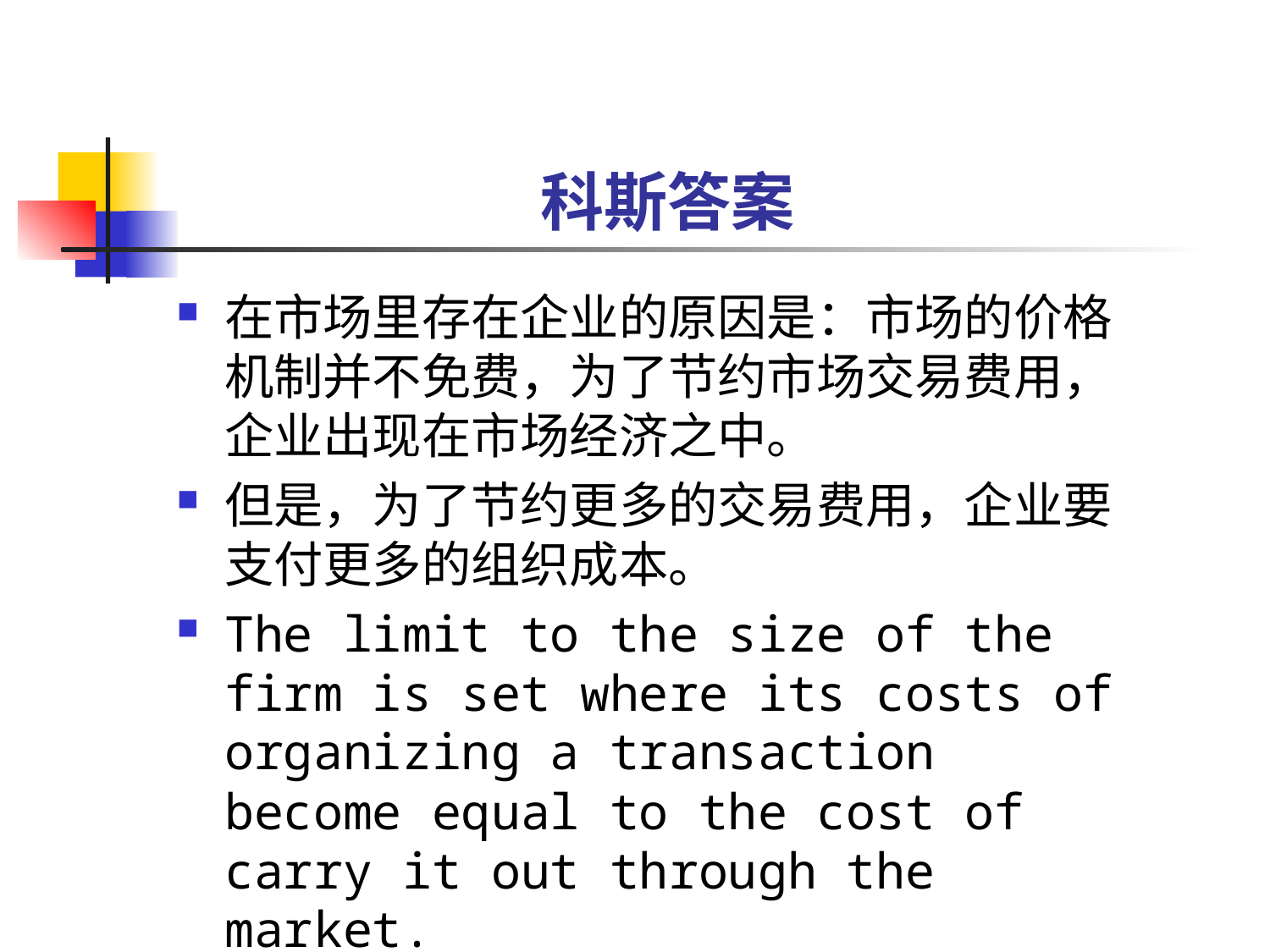

# 科斯答案
在市场里存在企业的原因是：市场的价格机制并不免费，为了节约市场交易费用，企业出现在市场经济之中。
但是，为了节约更多的交易费用，企业要支付更多的组织成本。
The limit to the size of the firm is set where its costs of organizing a transaction become equal to the cost of carry it out through the market.